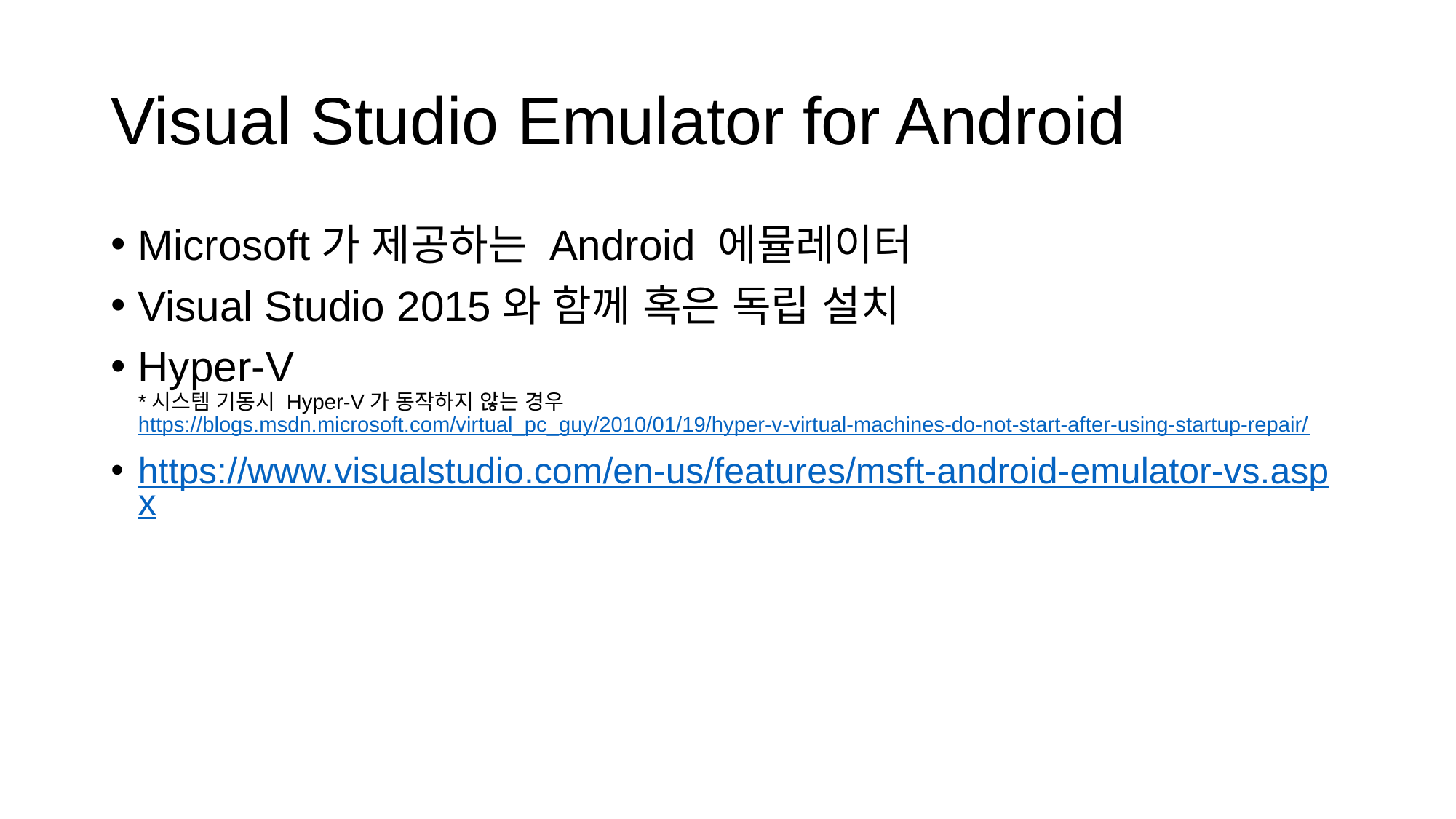

# Visual Studio Emulator for Android
Microsoft가 제공하는 Android 에뮬레이터
Visual Studio 2015와 함께 혹은 독립 설치
Hyper-V
*시스템 기동시 Hyper-V가 동작하지 않는 경우
https://blogs.msdn.microsoft.com/virtual_pc_guy/2010/01/19/hyper-v-virtual-machines-do-not-start-after-using-startup-repair/
https://www.visualstudio.com/en-us/features/msft-android-emulator-vs.aspx